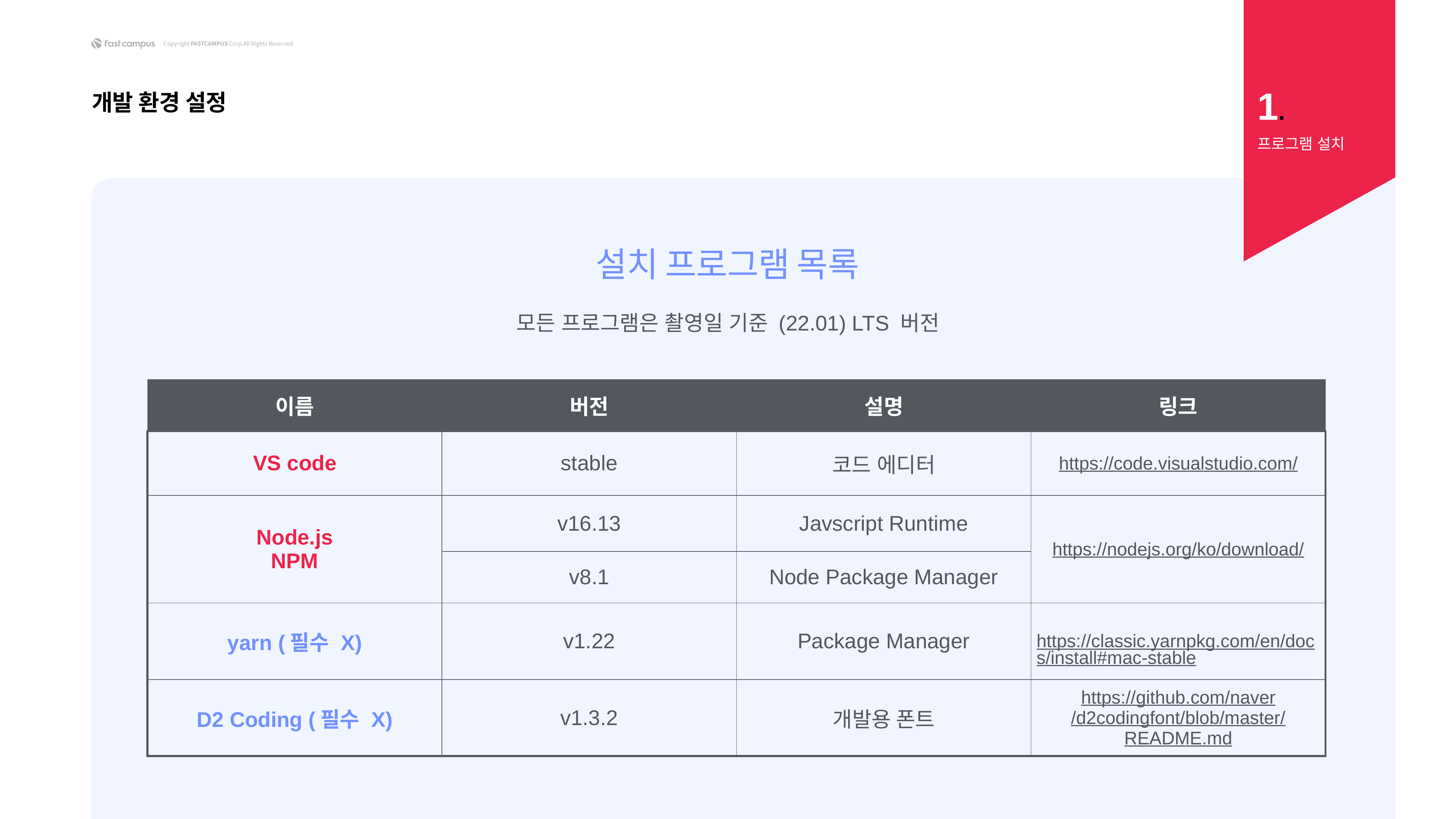

1.
개발 환경 설정
프로그램 설치
설치 프로그램 목록
모든 프로그램은 촬영일 기준 (22.01) LTS 버전
| 이름 | 버전 | 설명 | 링크 |
| --- | --- | --- | --- |
| VS code | stable | 코드 에디터 | https://code.visualstudio.com/ |
| Node.js NPM | v16.13 | Javscript Runtime | https://nodejs.org/ko/download/ |
| npm (v8.1) | v8.1 | Node Package Manager | https://nodejs.org/ko/download/ |
| yarn (필수 X) | v1.22 | Package Manager | https://classic.yarnpkg.com/en/docs/install#mac-stable |
| D2 Coding (필수 X) | v1.3.2 | 개발용 폰트 | https://github.com/naver/d2codingfont/blob/master/README.md |
|  |  |  |  |